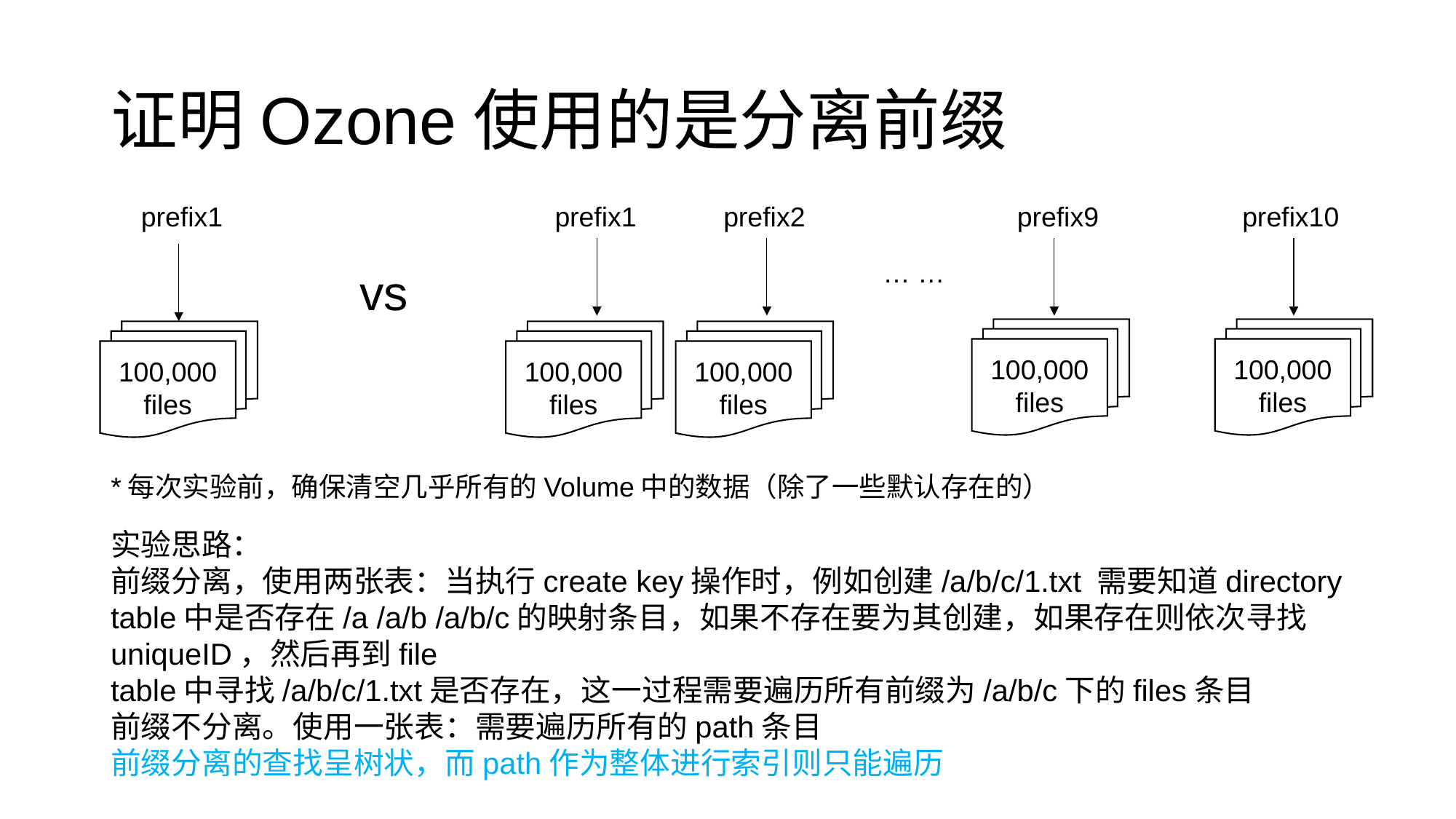

# 证明Ozone使用的是分离前缀
prefix1
prefix1
prefix2
prefix9
prefix10
… …
vs
100,000 files
100,000 files
100,000 files
100,000 files
100,000 files
*每次实验前，确保清空几乎所有的Volume中的数据（除了一些默认存在的）
实验思路：
前缀分离，使用两张表：当执行create key操作时，例如创建/a/b/c/1.txt 需要知道directory table中是否存在/a /a/b /a/b/c的映射条目，如果不存在要为其创建，如果存在则依次寻找uniqueID，然后再到file table中寻找/a/b/c/1.txt是否存在，这一过程需要遍历所有前缀为/a/b/c下的files条目
前缀不分离。使用一张表：需要遍历所有的path条目
前缀分离的查找呈树状，而path作为整体进行索引则只能遍历